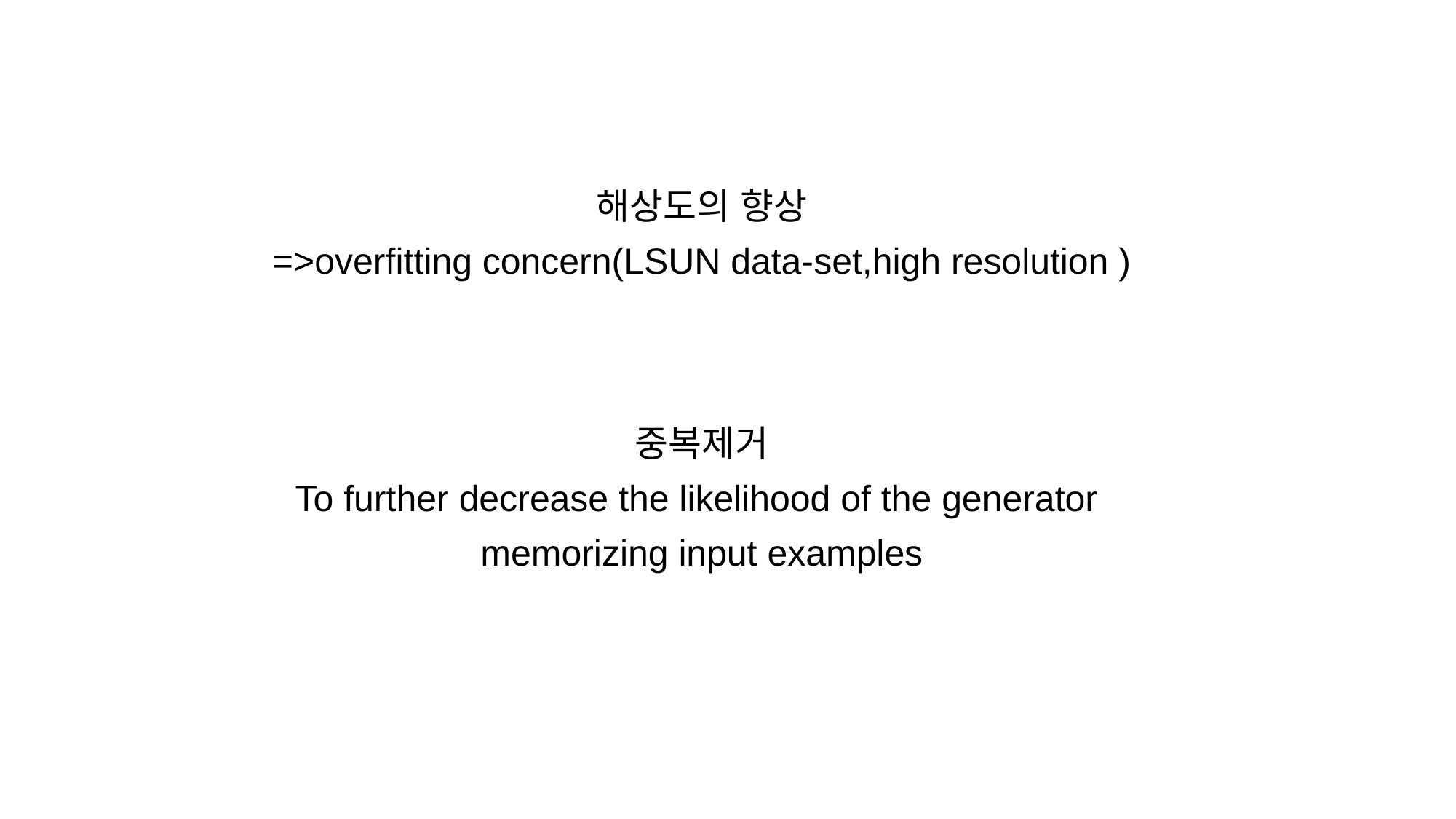

해상도의 향상
=>overfitting concern(LSUN data-set,high resolution )

중복제거
To further decrease the likelihood of the generator
memorizing input examples